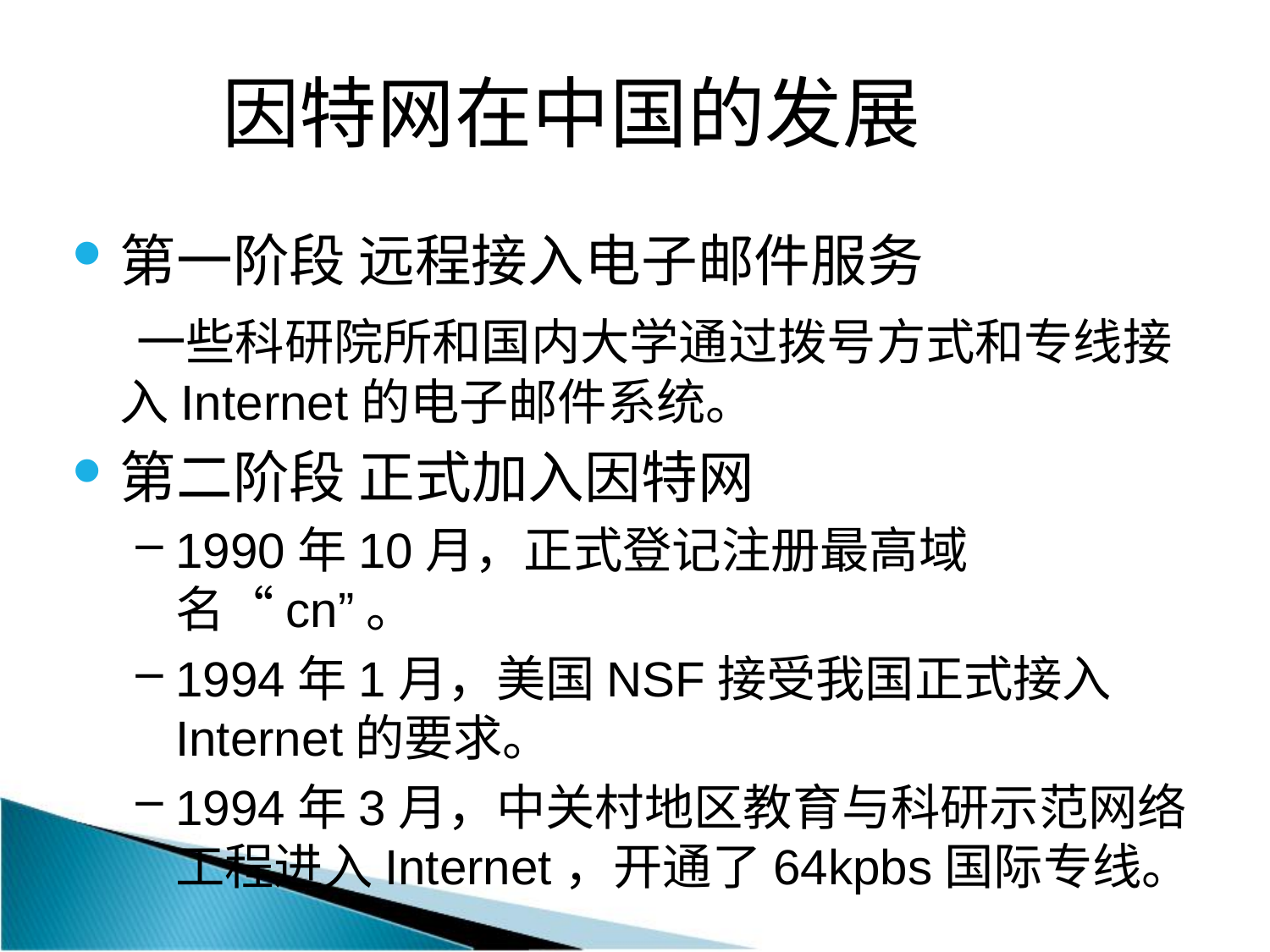

因特网在中国的发展
第一阶段 远程接入电子邮件服务
    一些科研院所和国内大学通过拨号方式和专线接入Internet的电子邮件系统。
第二阶段 正式加入因特网
1990年10月，正式登记注册最高域名“cn”。
1994年1月，美国NSF接受我国正式接入Internet的要求。
1994年3月，中关村地区教育与科研示范网络工程进入Internet，开通了64kpbs国际专线。